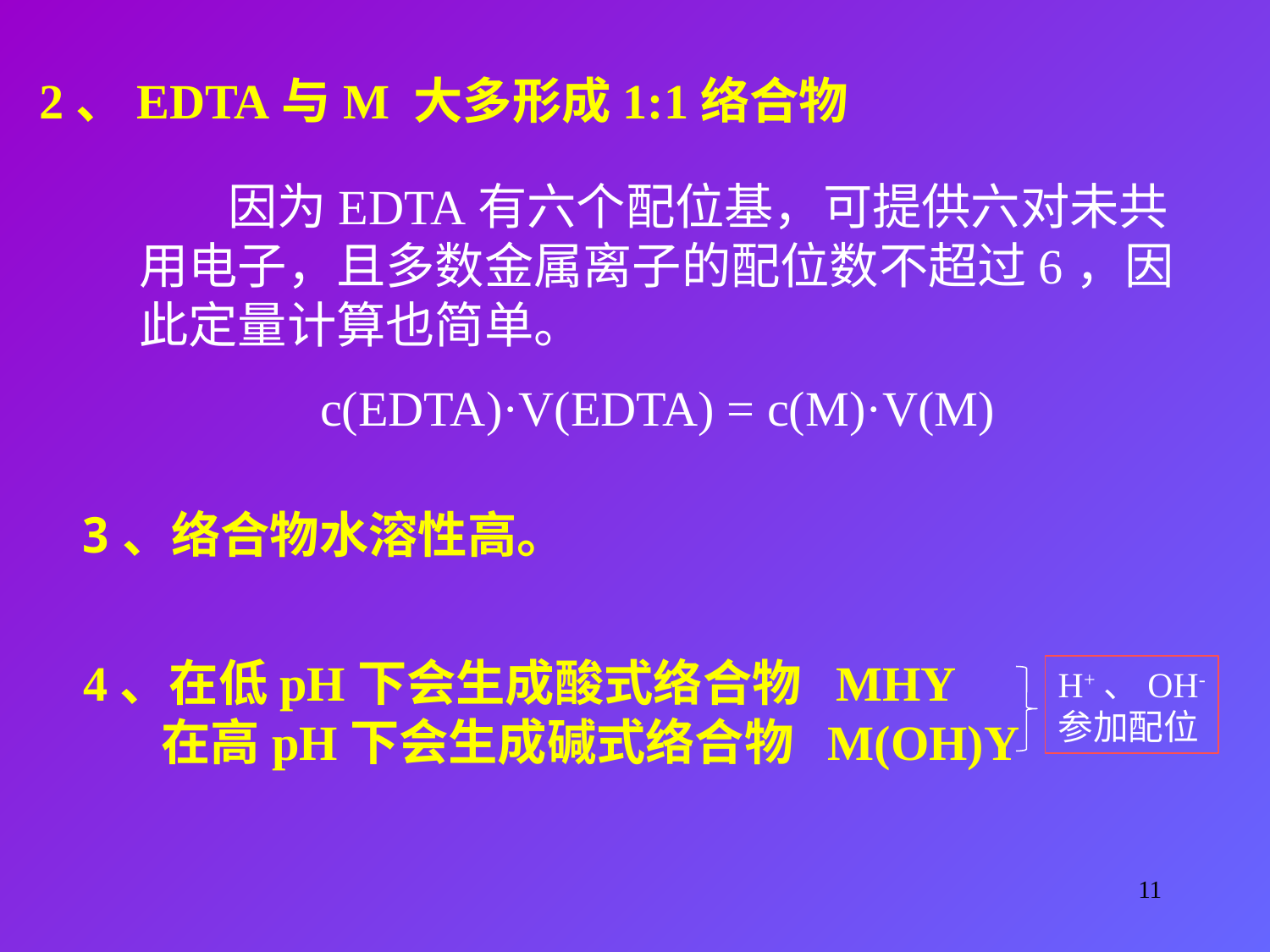

2、EDTA与M 大多形成1:1络合物
       因为EDTA有六个配位基，可提供六对未共
用电子，且多数金属离子的配位数不超过6，因
此定量计算也简单。
c(EDTA)·V(EDTA) = c(M)·V(M)
3、络合物水溶性高。
 4、在低pH下会生成酸式络合物  MHY
       在高pH下会生成碱式络合物  M(OH)Y
H+、OH-
参加配位

11